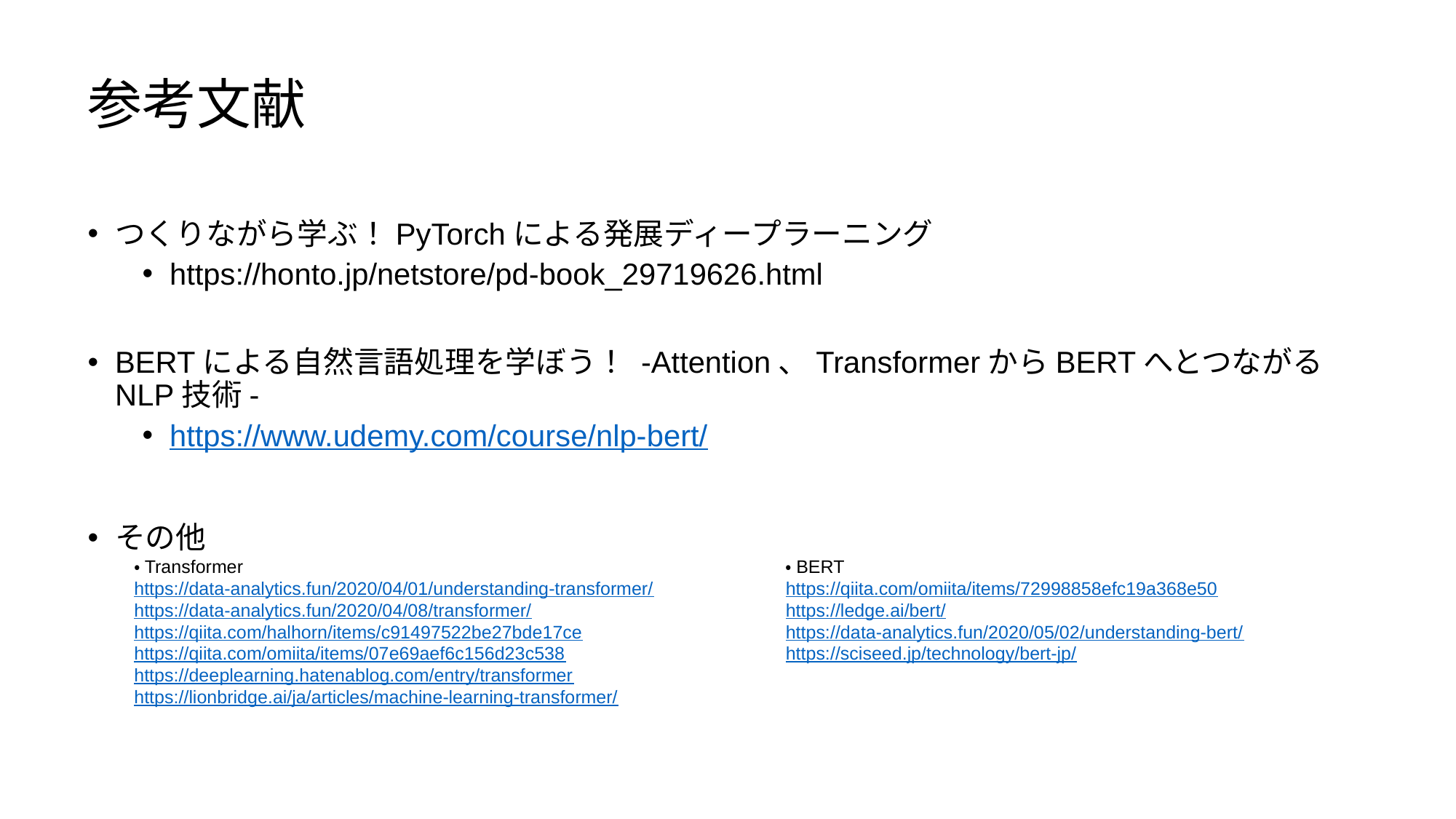

# 参考文献
つくりながら学ぶ！PyTorchによる発展ディープラーニング
https://honto.jp/netstore/pd-book_29719626.html

BERTによる自然言語処理を学ぼう！ -Attention、TransformerからBERTへとつながるNLP技術-
https://www.udemy.com/course/nlp-bert/

その他

・Transformer
https://data-analytics.fun/2020/04/01/understanding-transformer/
https://data-analytics.fun/2020/04/08/transformer/
https://qiita.com/halhorn/items/c91497522be27bde17ce
https://qiita.com/omiita/items/07e69aef6c156d23c538
https://deeplearning.hatenablog.com/entry/transformer
https://lionbridge.ai/ja/articles/machine-learning-transformer/

・BERT
https://qiita.com/omiita/items/72998858efc19a368e50
https://ledge.ai/bert/
https://data-analytics.fun/2020/05/02/understanding-bert/
https://sciseed.jp/technology/bert-jp/